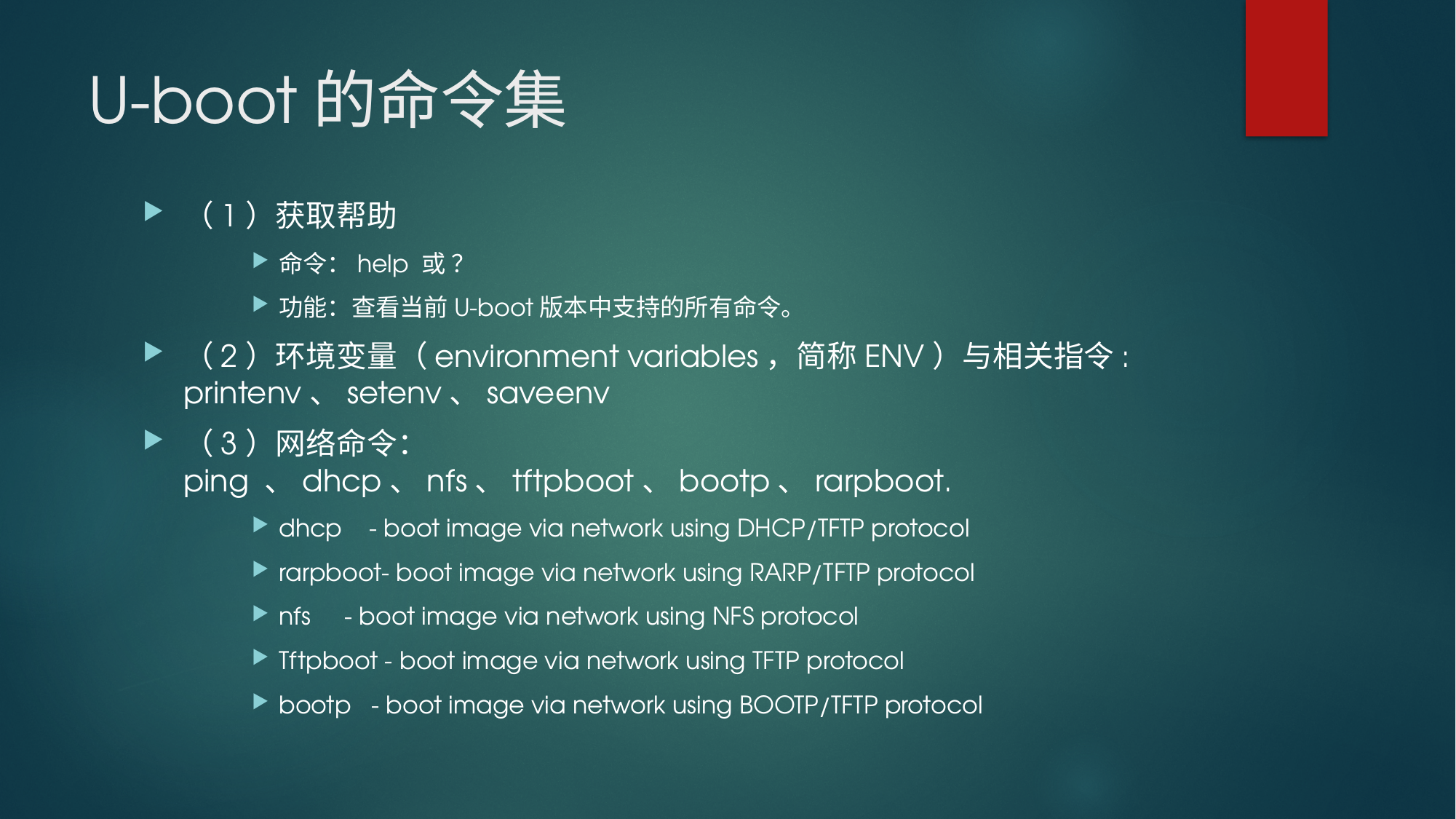

# U-boot的命令集
（1）获取帮助
命令：help 或 ？
功能：查看当前U-boot版本中支持的所有命令。
（2）环境变量（environment variables，简称ENV）与相关指令: printenv、setenv、saveenv
（3）网络命令：ping 、dhcp、nfs、tftpboot、bootp、rarpboot.
dhcp    - boot image via network using DHCP/TFTP protocol
rarpboot- boot image via network using RARP/TFTP protocol
nfs     - boot image via network using NFS protocol
Tftpboot - boot image via network using TFTP protocol
bootp   - boot image via network using BOOTP/TFTP protocol